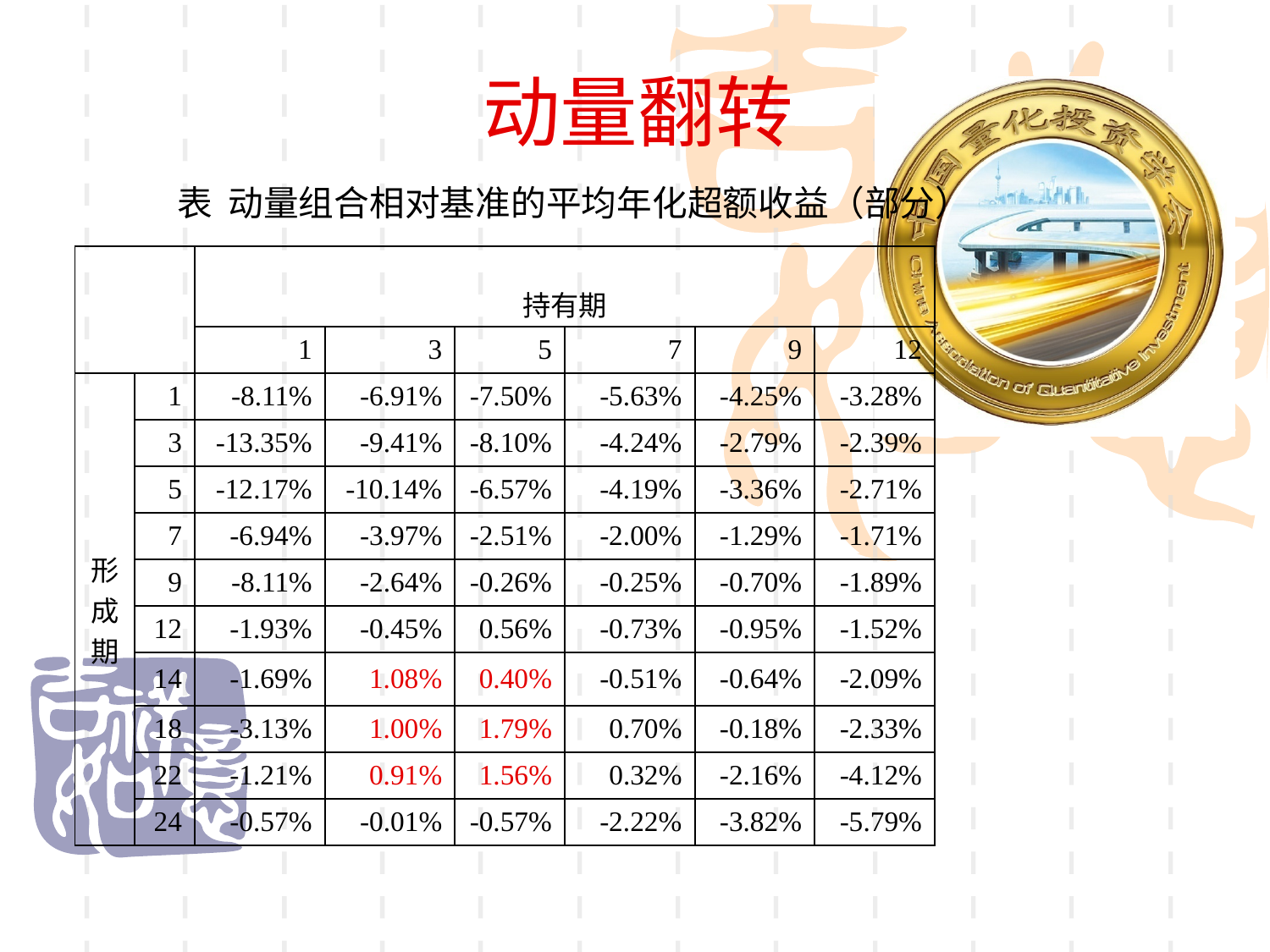

动量翻转
表  动量组合相对基准的平均年化超额收益（部分）
|  |  | 持有期 |  |  |  |  |  |
| --- | --- | --- | --- | --- | --- | --- | --- |
|  |  | 1 | 3 | 5 | 7 | 9 | 12 |
| 形成期 | 1 | -8.11% | -6.91% | -7.50% | -5.63% | -4.25% | -3.28% |
|  | 3 | -13.35% | -9.41% | -8.10% | -4.24% | -2.79% | -2.39% |
|  | 5 | -12.17% | -10.14% | -6.57% | -4.19% | -3.36% | -2.71% |
|  | 7 | -6.94% | -3.97% | -2.51% | -2.00% | -1.29% | -1.71% |
|  | 9 | -8.11% | -2.64% | -0.26% | -0.25% | -0.70% | -1.89% |
|  | 12 | -1.93% | -0.45% | 0.56% | -0.73% | -0.95% | -1.52% |
|  | 14 | -1.69% | 1.08% | 0.40% | -0.51% | -0.64% | -2.09% |
|  | 18 | -3.13% | 1.00% | 1.79% | 0.70% | -0.18% | -2.33% |
|  | 22 | -1.21% | 0.91% | 1.56% | 0.32% | -2.16% | -4.12% |
|  | 24 | -0.57% | -0.01% | -0.57% | -2.22% | -3.82% | -5.79% |